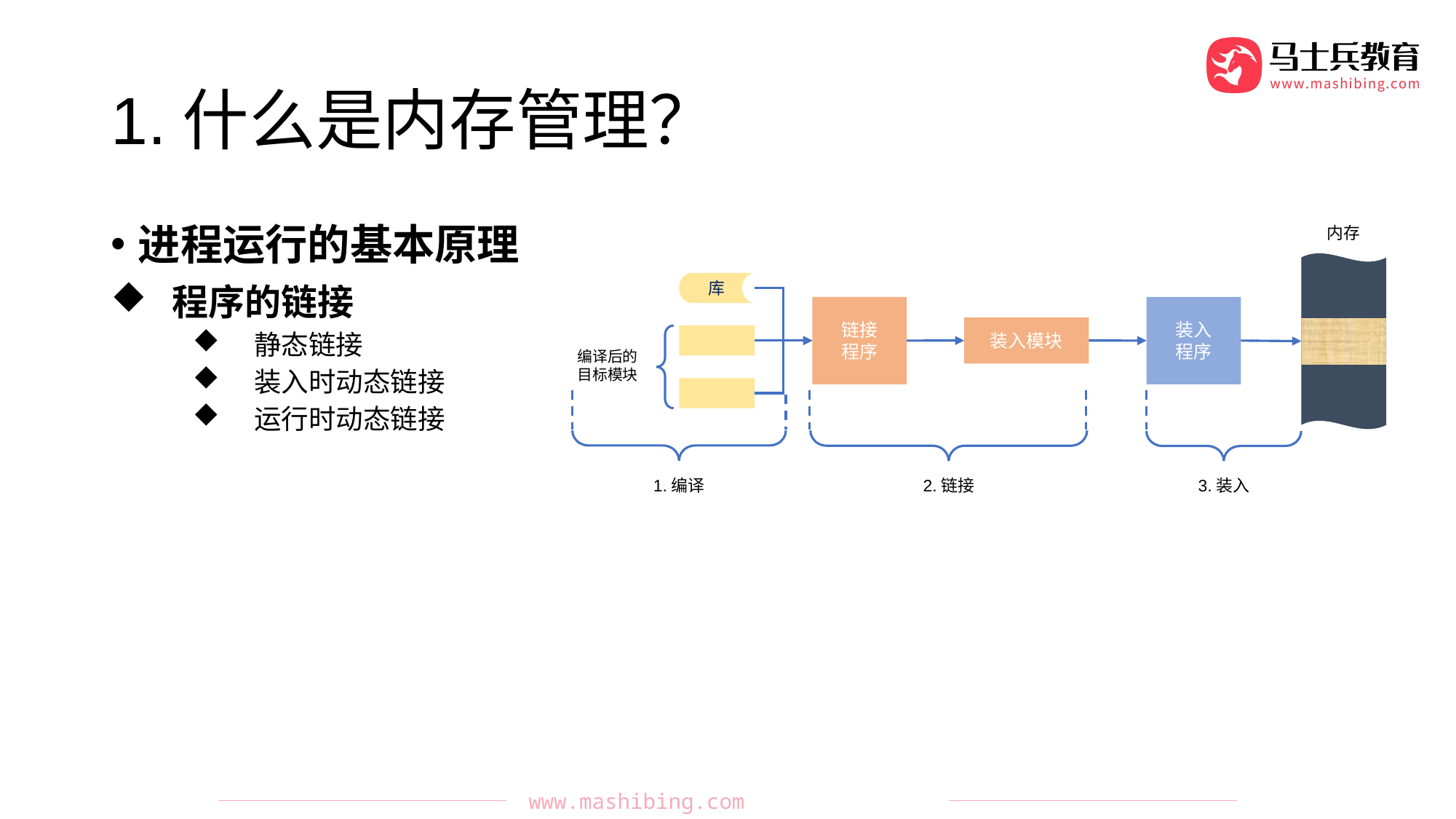

# 1.什么是内存管理？
内存

库

链接
程序
装入
程序

装入模块

编译后的
目标模块

1.编译
2.链接
3.装入
进程运行的基本原理
程序的链接
静态链接
装入时动态链接
运行时动态链接